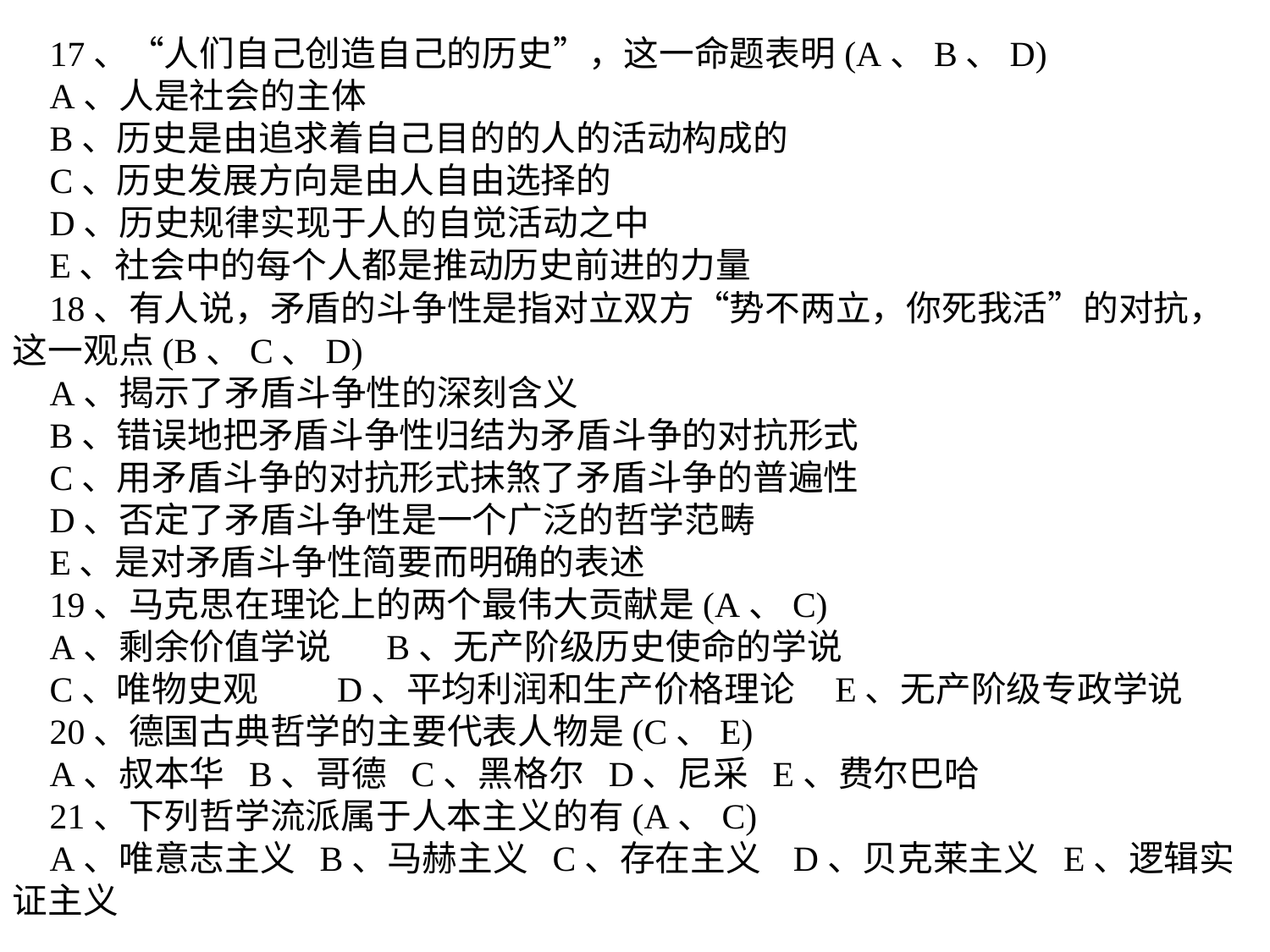

17、“人们自己创造自己的历史”，这一命题表明(A、B、D)
A、人是社会的主体
B、历史是由追求着自己目的的人的活动构成的
C、历史发展方向是由人自由选择的
D、历史规律实现于人的自觉活动之中
E、社会中的每个人都是推动历史前进的力量
18、有人说，矛盾的斗争性是指对立双方“势不两立，你死我活”的对抗，这一观点(B、C、D)
A、揭示了矛盾斗争性的深刻含义
B、错误地把矛盾斗争性归结为矛盾斗争的对抗形式
C、用矛盾斗争的对抗形式抹煞了矛盾斗争的普遍性
D、否定了矛盾斗争性是一个广泛的哲学范畴
E、是对矛盾斗争性简要而明确的表述
19、马克思在理论上的两个最伟大贡献是(A、C)
A、剩余价值学说      B、无产阶级历史使命的学说
C、唯物史观         D、平均利润和生产价格理论    E、无产阶级专政学说
20、德国古典哲学的主要代表人物是(C、E)
A、叔本华  B、哥德  C、黑格尔  D、尼采  E、费尔巴哈
21、下列哲学流派属于人本主义的有(A、C)
A、唯意志主义  B、马赫主义  C、存在主义   D、贝克莱主义  E、逻辑实证主义